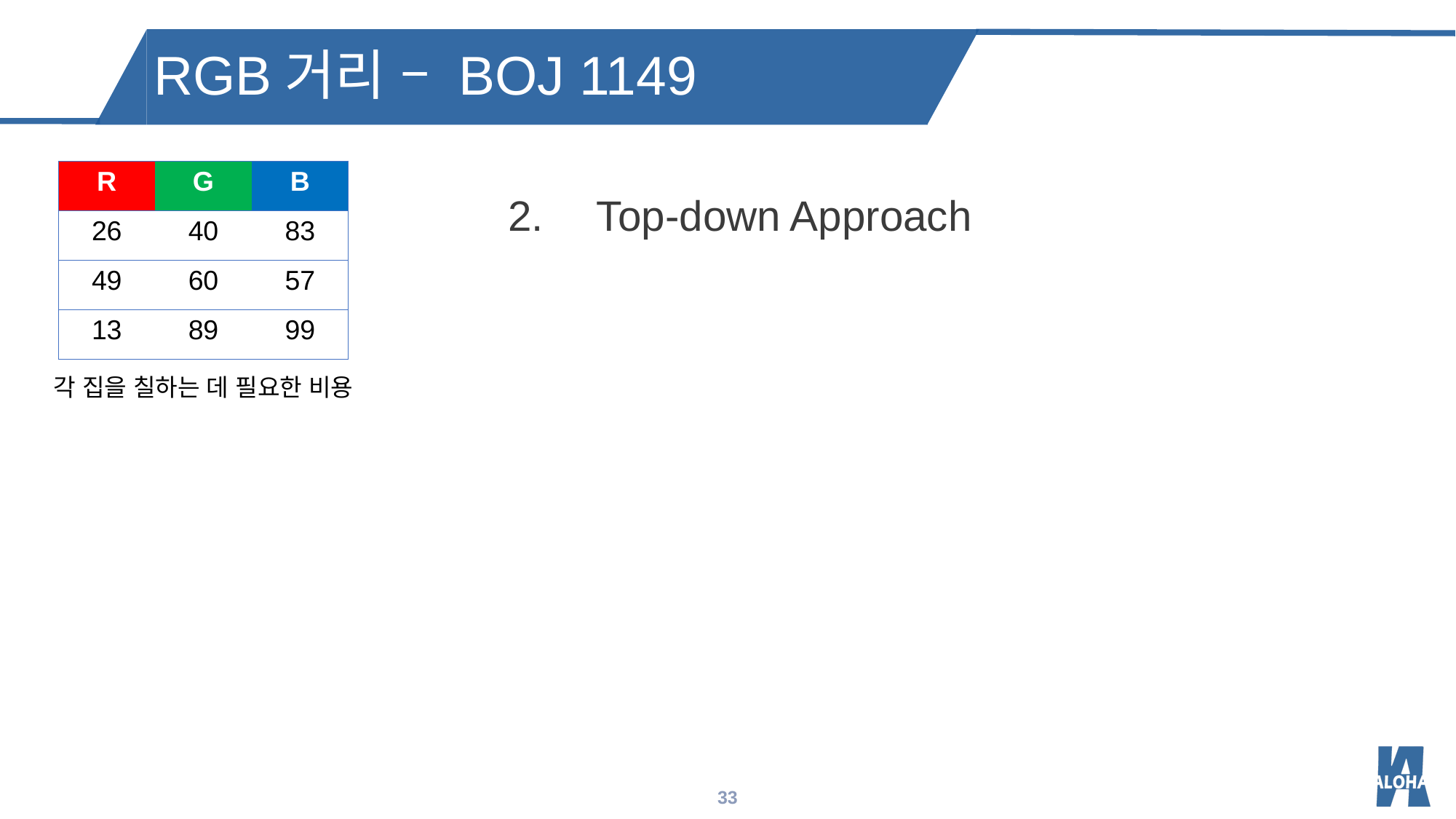

RGB거리 – BOJ 1149
| R | G | B |
| --- | --- | --- |
| 26 | 40 | 83 |
| 49 | 60 | 57 |
| 13 | 89 | 99 |
Top-down Approach

각 집을 칠하는 데 필요한 비용
33